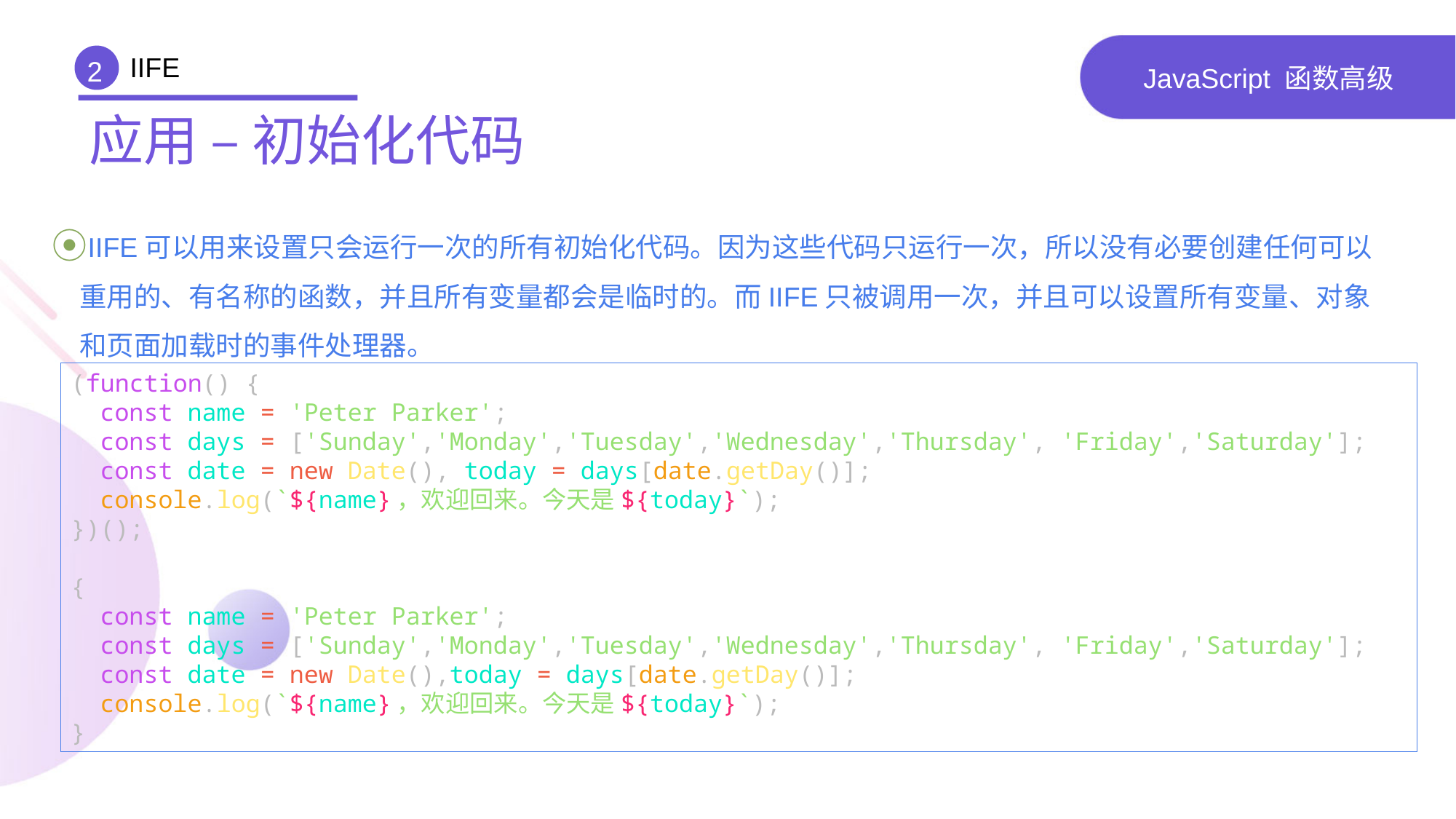

IIFE
2
# JavaScript 函数高级
应用 – 初始化代码
IIFE可以用来设置只会运行一次的所有初始化代码。因为这些代码只运行一次，所以没有必要创建任何可以重用的、有名称的函数，并且所有变量都会是临时的。而IIFE只被调用一次，并且可以设置所有变量、对象和页面加载时的事件处理器。
(function() {
  const name = 'Peter Parker';
  const days = ['Sunday','Monday','Tuesday','Wednesday','Thursday', 'Friday','Saturday'];
  const date = new Date(), today = days[date.getDay()];
  console.log(`${name}，欢迎回来。今天是${today}`);
})();
{
  const name = 'Peter Parker';
  const days = ['Sunday','Monday','Tuesday','Wednesday','Thursday', 'Friday','Saturday'];
  const date = new Date(),today = days[date.getDay()];
  console.log(`${name}，欢迎回来。今天是${today}`);
}